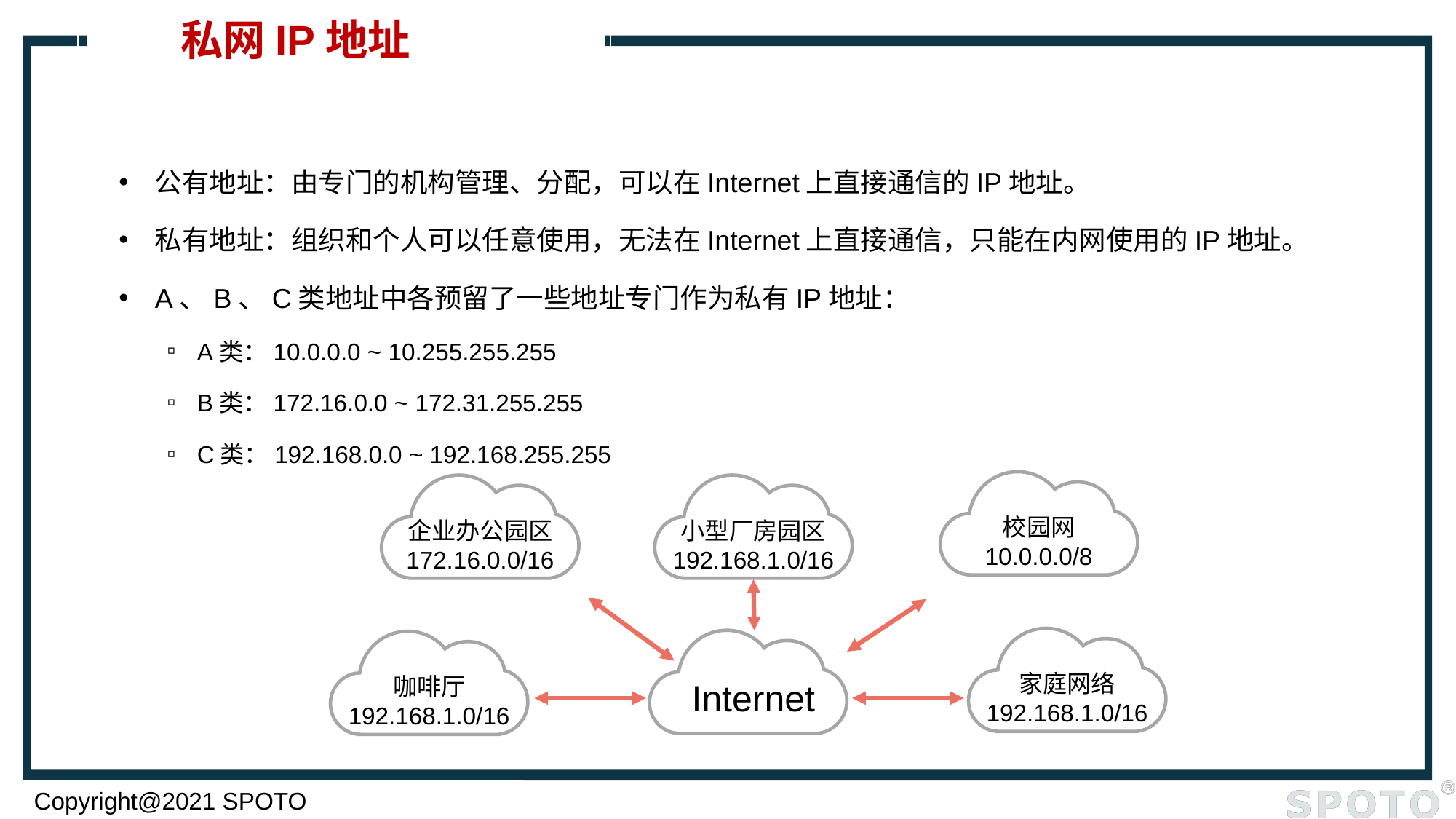

# 私网IP地址
公有地址：由专门的机构管理、分配，可以在Internet上直接通信的IP地址。
私有地址：组织和个人可以任意使用，无法在Internet上直接通信，只能在内网使用的IP地址。
A、B、C类地址中各预留了一些地址专门作为私有IP地址：
A类：10.0.0.0 ~ 10.255.255.255
B类：172.16.0.0 ~ 172.31.255.255
C类：192.168.0.0 ~ 192.168.255.255

校园网
10.0.0.0/8

企业办公园区
172.16.0.0/16

小型厂房园区
192.168.1.0/16

家庭网络
192.168.1.0/16

Internet

咖啡厅
192.168.1.0/16